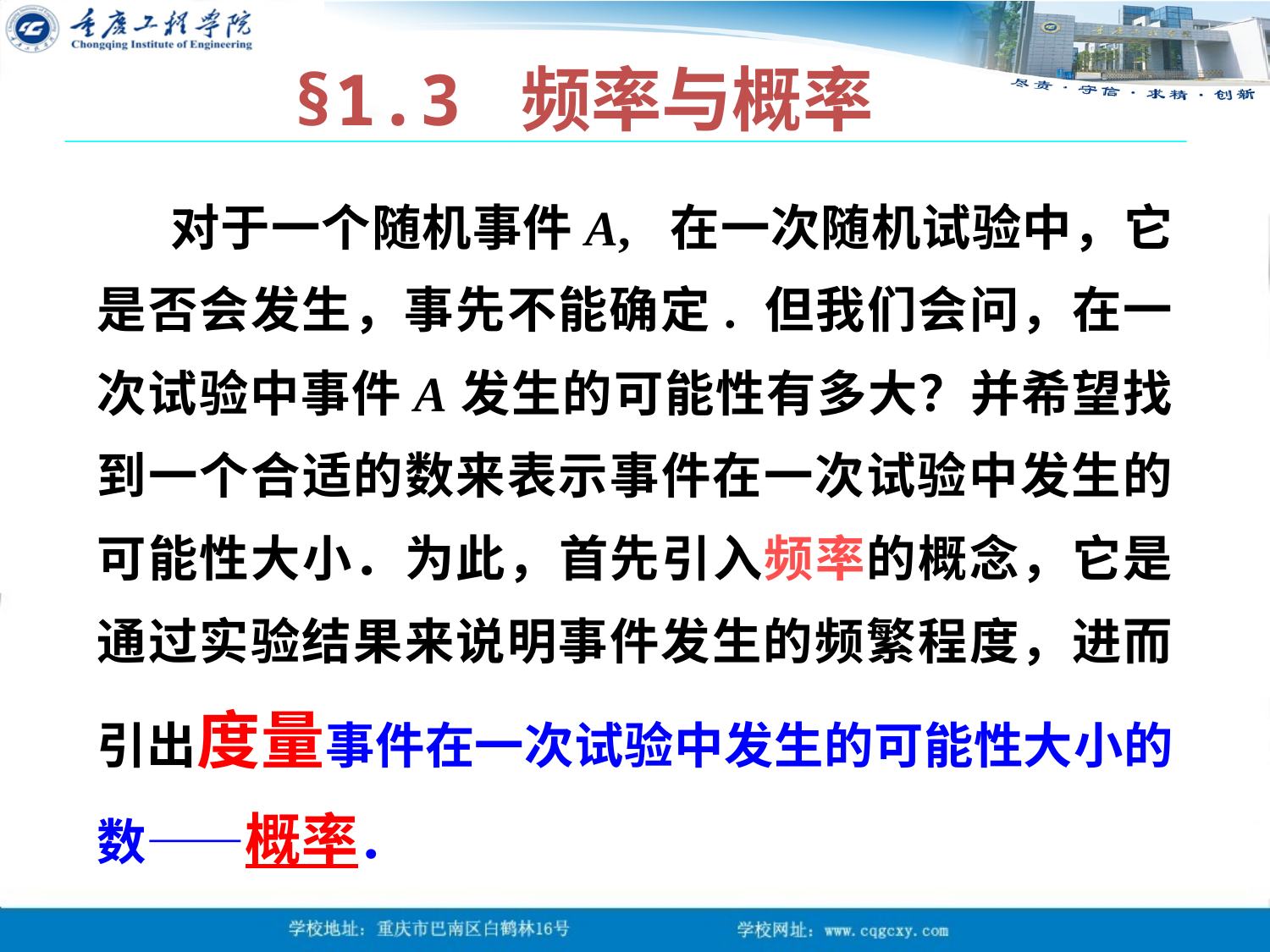

§1.3 频率与概率

     对于一个随机事件A,  在一次随机试验中，它是否会发生，事先不能确定. 但我们会问，在一次试验中事件A发生的可能性有多大？并希望找到一个合适的数来表示事件在一次试验中发生的可能性大小．为此，首先引入频率的概念，它是通过实验结果来说明事件发生的频繁程度，进而引出度量事件在一次试验中发生的可能性大小的数——概率．